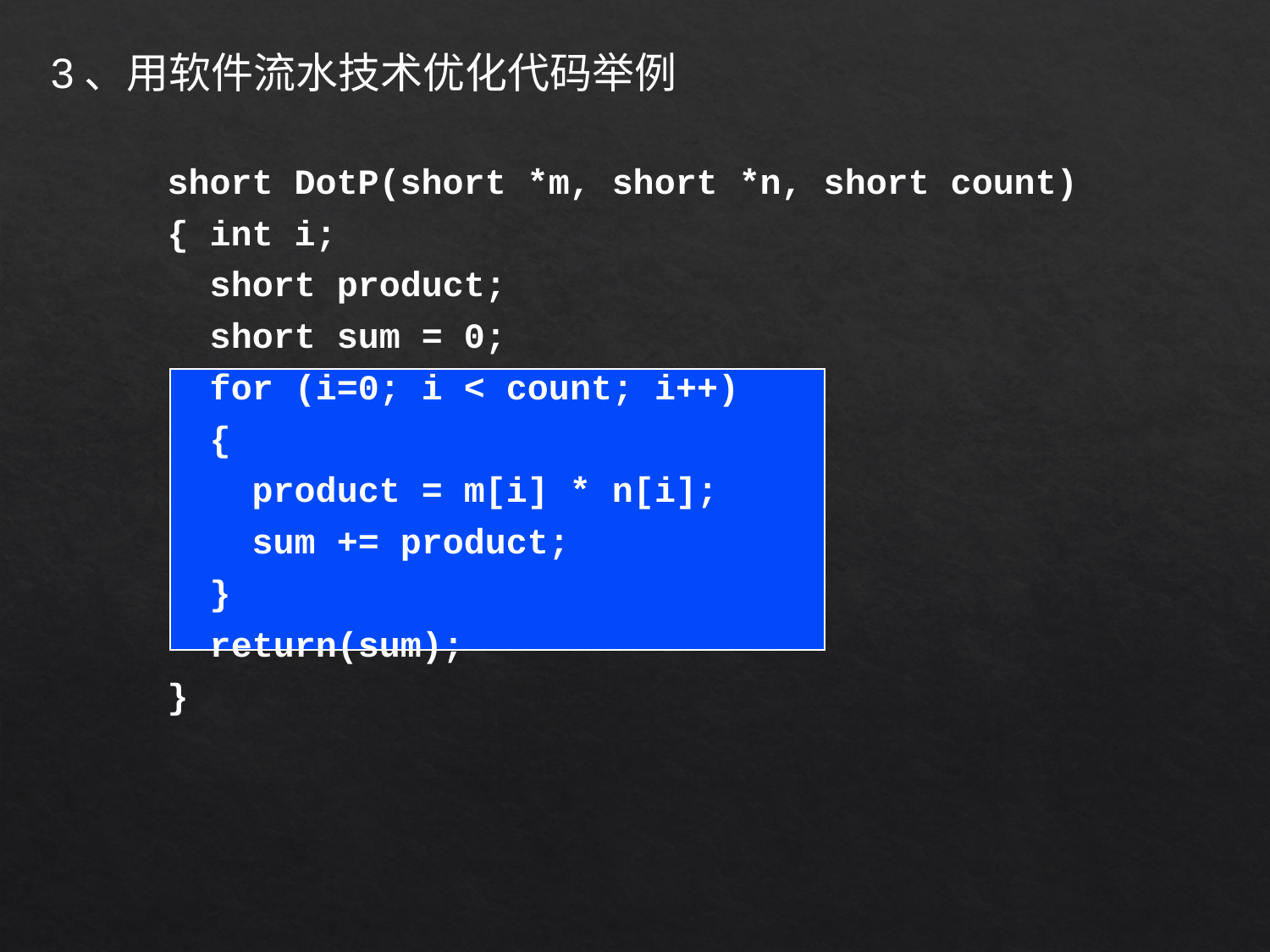

3、用软件流水技术优化代码举例
short DotP(short *m, short *n, short count)
{ int i;
  short product;
  short sum = 0;
  for (i=0; i < count; i++)
  {
    product = m[i] * n[i];
    sum += product;
  }
  return(sum);
}